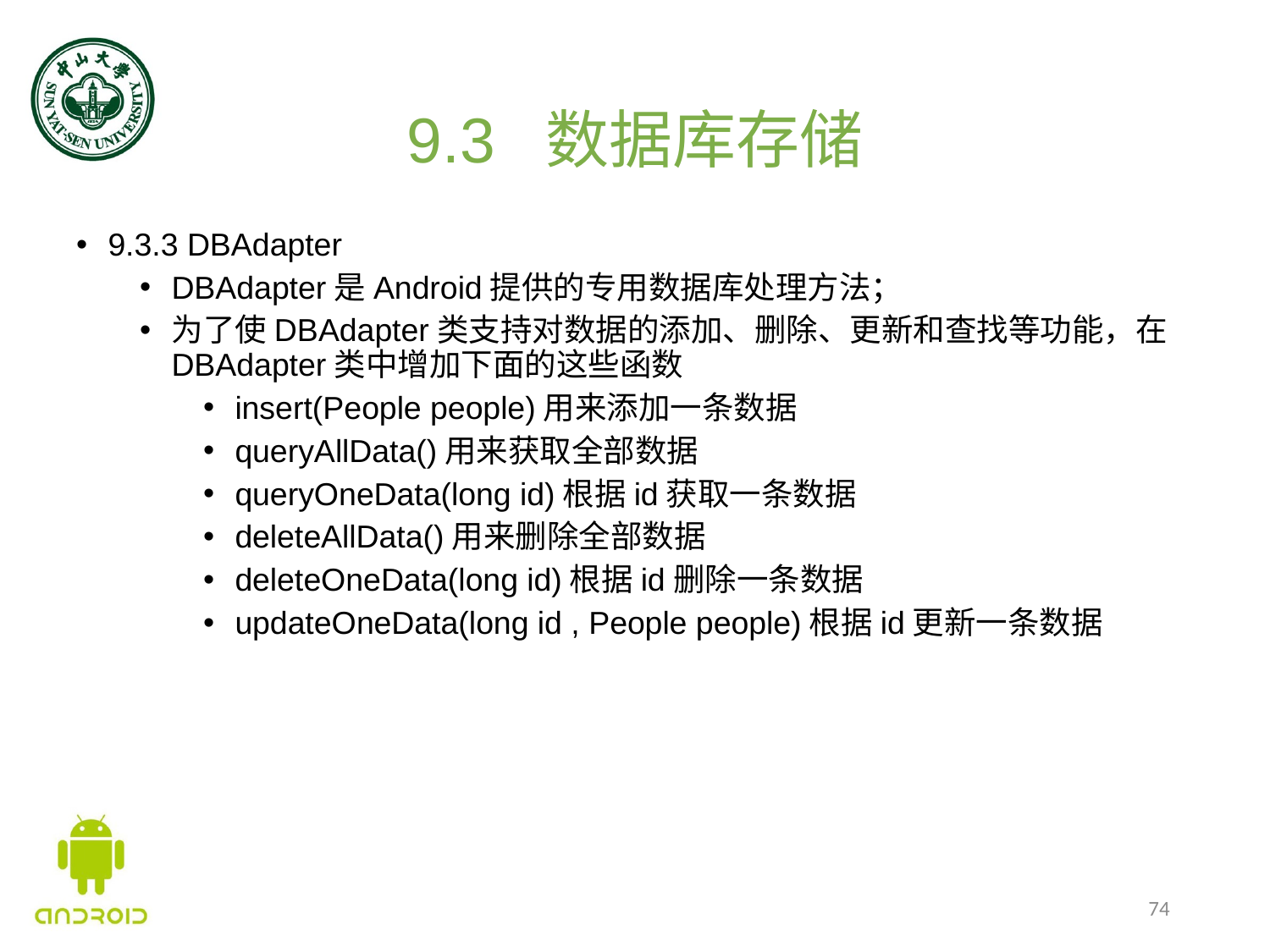

# 9.3  数据库存储
9.3.3 DBAdapter
DBAdapter是Android提供的专用数据库处理方法；
为了使DBAdapter类支持对数据的添加、删除、更新和查找等功能，在DBAdapter类中增加下面的这些函数
insert(People people)用来添加一条数据
queryAllData()用来获取全部数据
queryOneData(long id)根据id获取一条数据
deleteAllData()用来删除全部数据
deleteOneData(long id)根据id删除一条数据
updateOneData(long id , People people)根据id更新一条数据
74